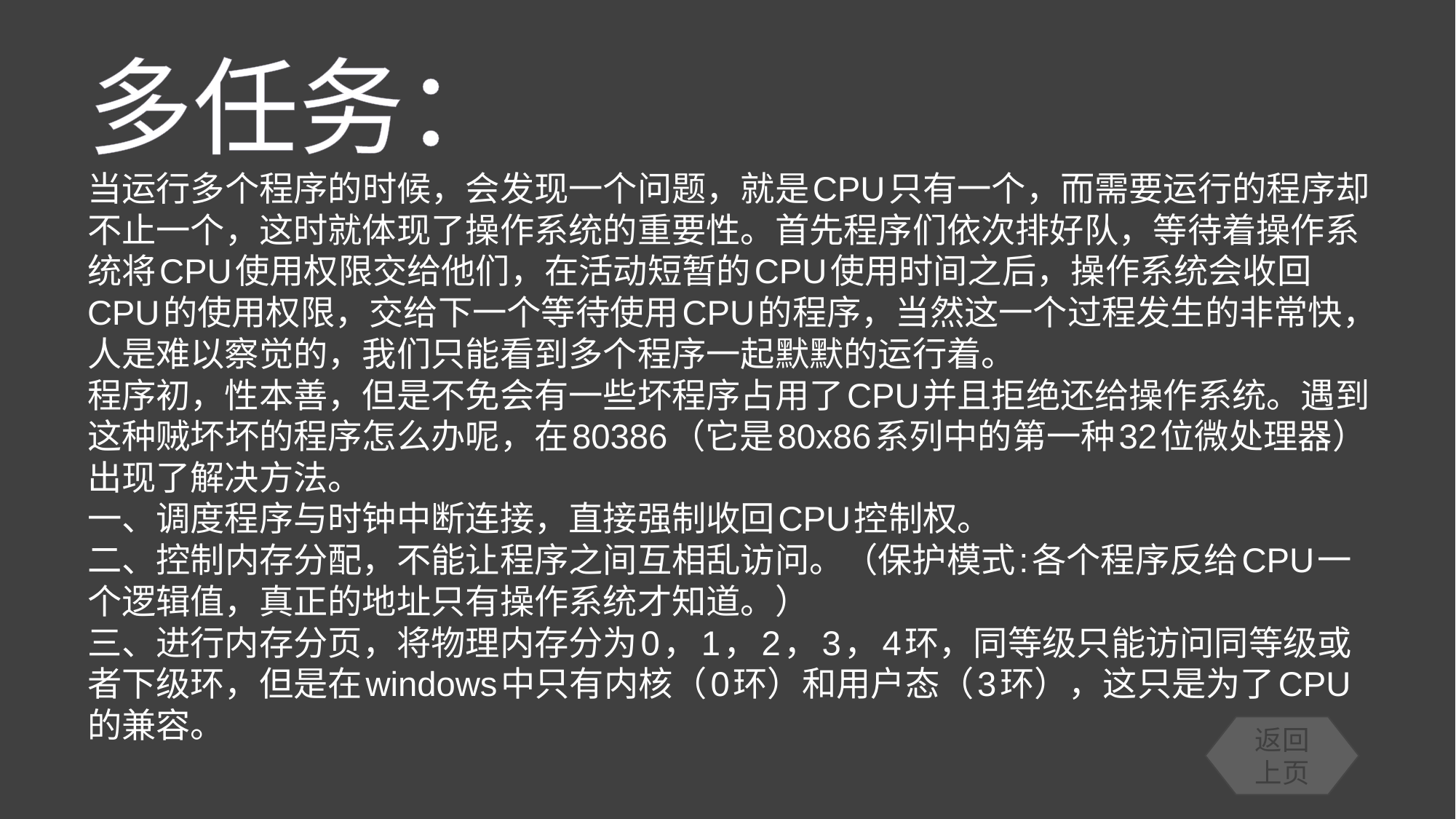

多任务：
当运行多个程序的时候，会发现一个问题，就是CPU只有一个，而需要运行的程序却不止一个，这时就体现了操作系统的重要性。首先程序们依次排好队，等待着操作系统将CPU使用权限交给他们，在活动短暂的CPU使用时间之后，操作系统会收回CPU的使用权限，交给下一个等待使用CPU的程序，当然这一个过程发生的非常快，人是难以察觉的，我们只能看到多个程序一起默默的运行着。
程序初，性本善，但是不免会有一些坏程序占用了CPU并且拒绝还给操作系统。遇到这种贼坏坏的程序怎么办呢，在80386（它是80x86系列中的第一种32位微处理器） 出现了解决方法。
一、调度程序与时钟中断连接，直接强制收回CPU控制权。
二、控制内存分配，不能让程序之间互相乱访问。（保护模式:各个程序反给CPU一个逻辑值，真正的地址只有操作系统才知道。）
三、进行内存分页，将物理内存分为0，1，2，3，4环，同等级只能访问同等级或者下级环，但是在windows中只有内核（0环）和用户态（3环），这只是为了CPU的兼容。

返回上页